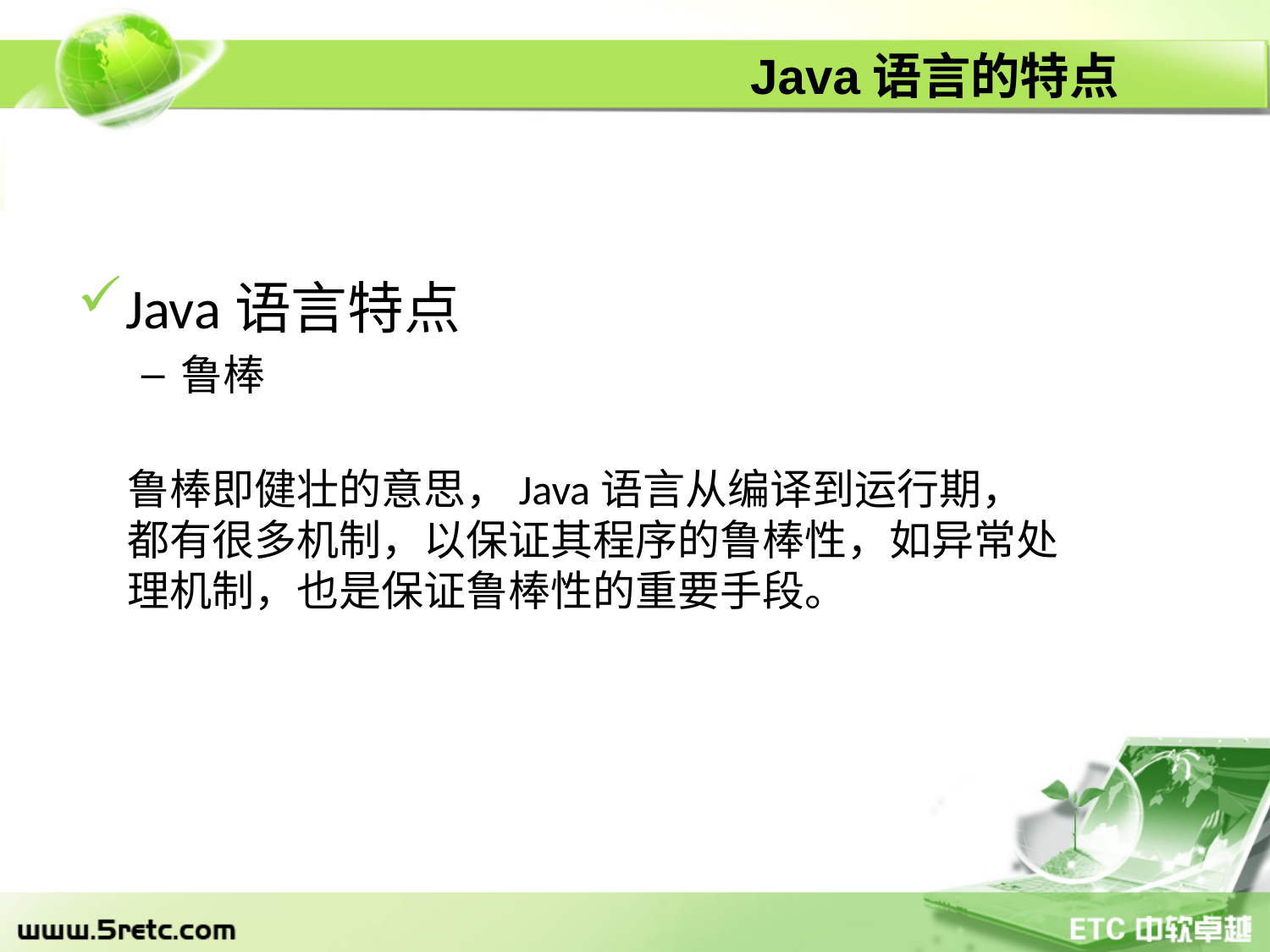

# Java语言的特点
Java语言特点
鲁棒

鲁棒即健壮的意思，Java语言从编译到运行期，都有很多机制，以保证其程序的鲁棒性，如异常处理机制，也是保证鲁棒性的重要手段。